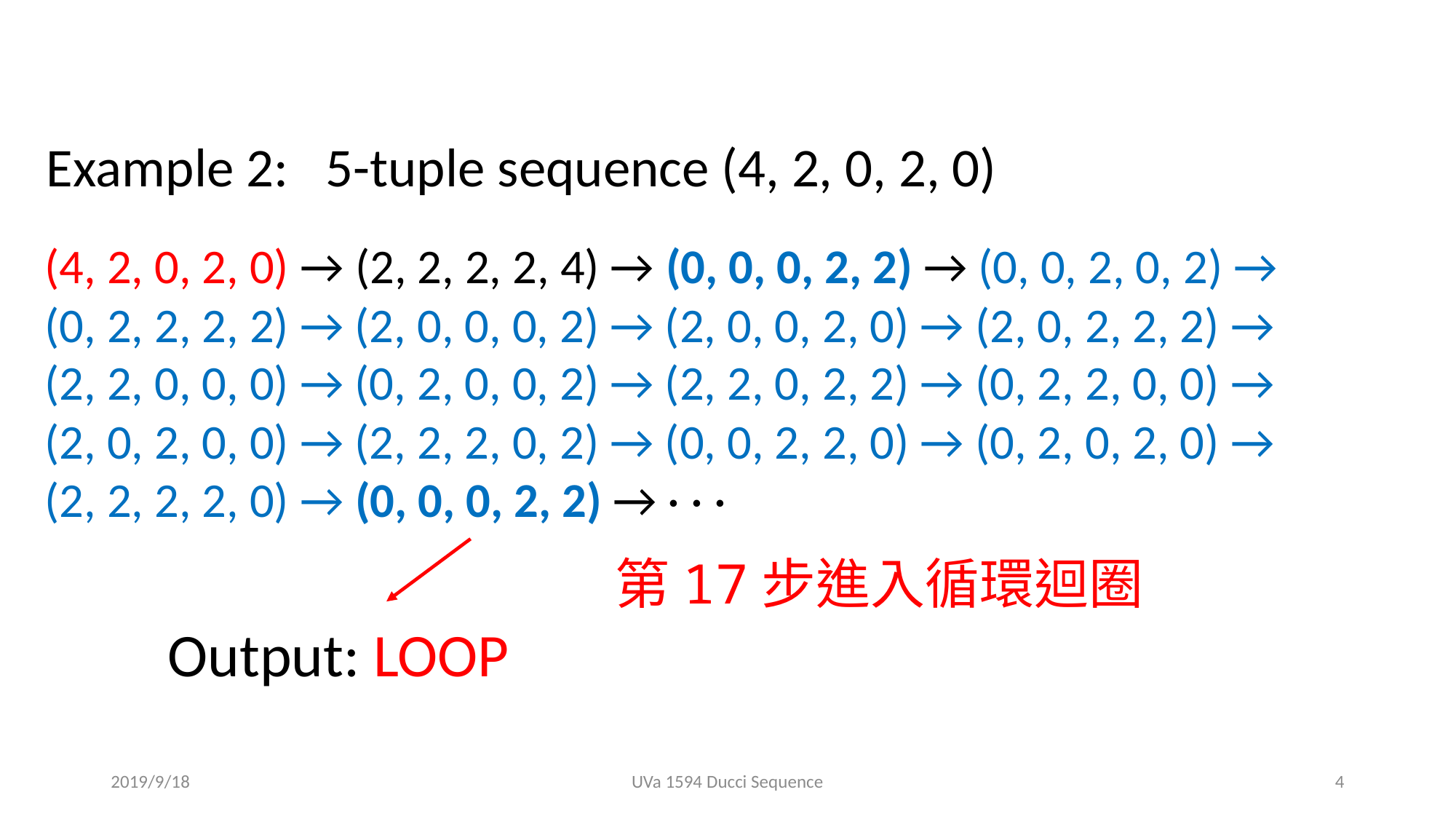

Example 2:   5-tuple sequence (4, 2, 0, 2, 0)
(4, 2, 0, 2, 0) → (2, 2, 2, 2, 4) → (0, 0, 0, 2, 2) → (0, 0, 2, 0, 2) → (0, 2, 2, 2, 2) → (2, 0, 0, 0, 2) → (2, 0, 0, 2, 0) → (2, 0, 2, 2, 2) →
(2, 2, 0, 0, 0) → (0, 2, 0, 0, 2) → (2, 2, 0, 2, 2) → (0, 2, 2, 0, 0) →
(2, 0, 2, 0, 0) → (2, 2, 2, 0, 2) → (0, 0, 2, 2, 0) → (0, 2, 0, 2, 0) →
(2, 2, 2, 2, 0) → (0, 0, 0, 2, 2) → · · ·
第17步進入循環迴圈
Output: LOOP
2019/9/18
UVa 1594 Ducci Sequence
4